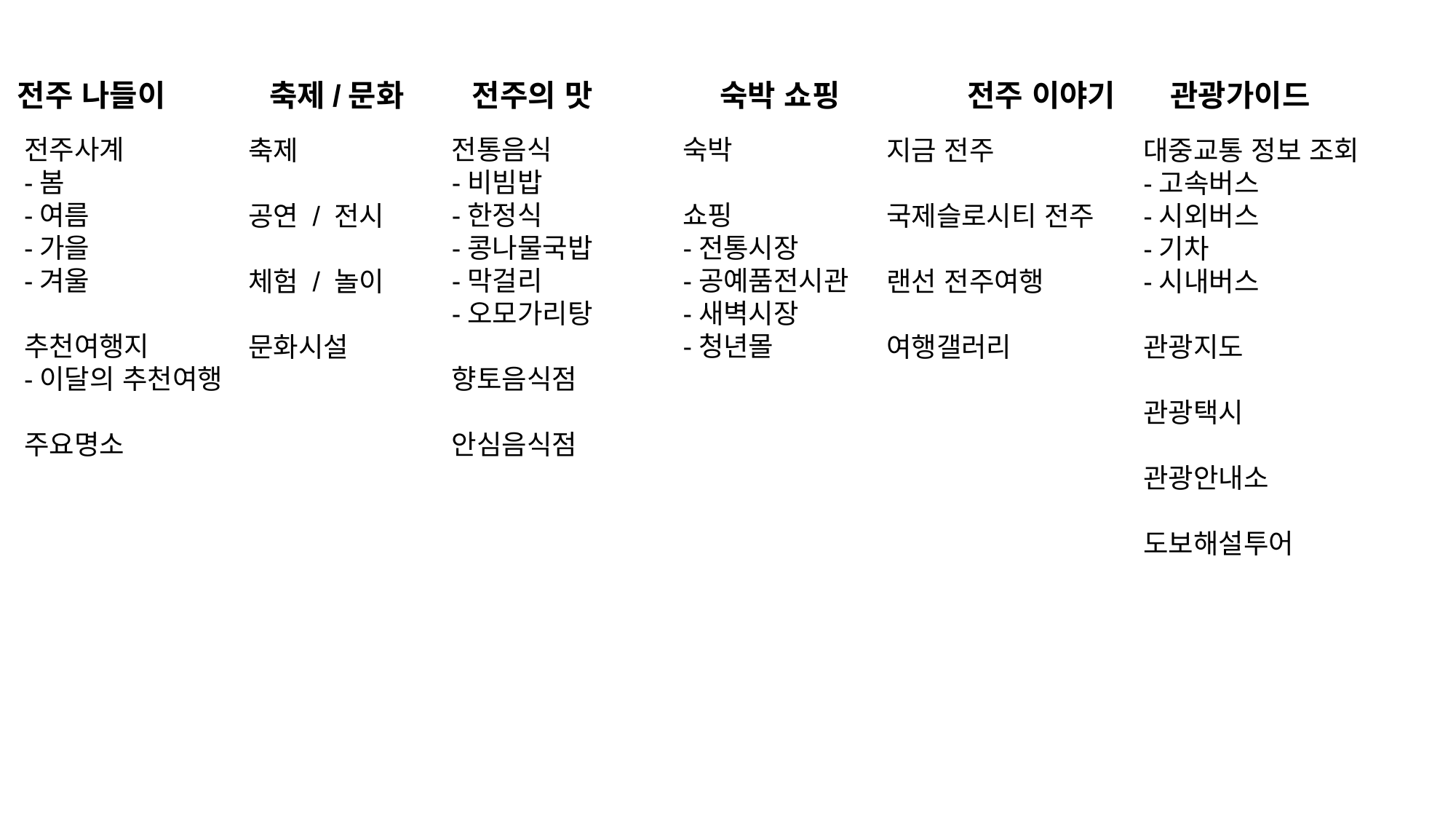

전주 나들이
축제/문화
전주의 맛
숙박 쇼핑
전주 이야기
관광가이드
전주사계
-봄
-여름
-가을
-겨울

추천여행지
-이달의 추천여행

주요명소
전통음식
-비빔밥
-한정식
-콩나물국밥
-막걸리
-오모가리탕

향토음식점

안심음식점
숙박

쇼핑
-전통시장
-공예품전시관
-새벽시장
-청년몰
축제

공연 / 전시

체험 / 놀이

문화시설
지금 전주

국제슬로시티 전주

랜선 전주여행

여행갤러리
대중교통 정보 조회
-고속버스
-시외버스
-기차
-시내버스

관광지도

관광택시

관광안내소

도보해설투어